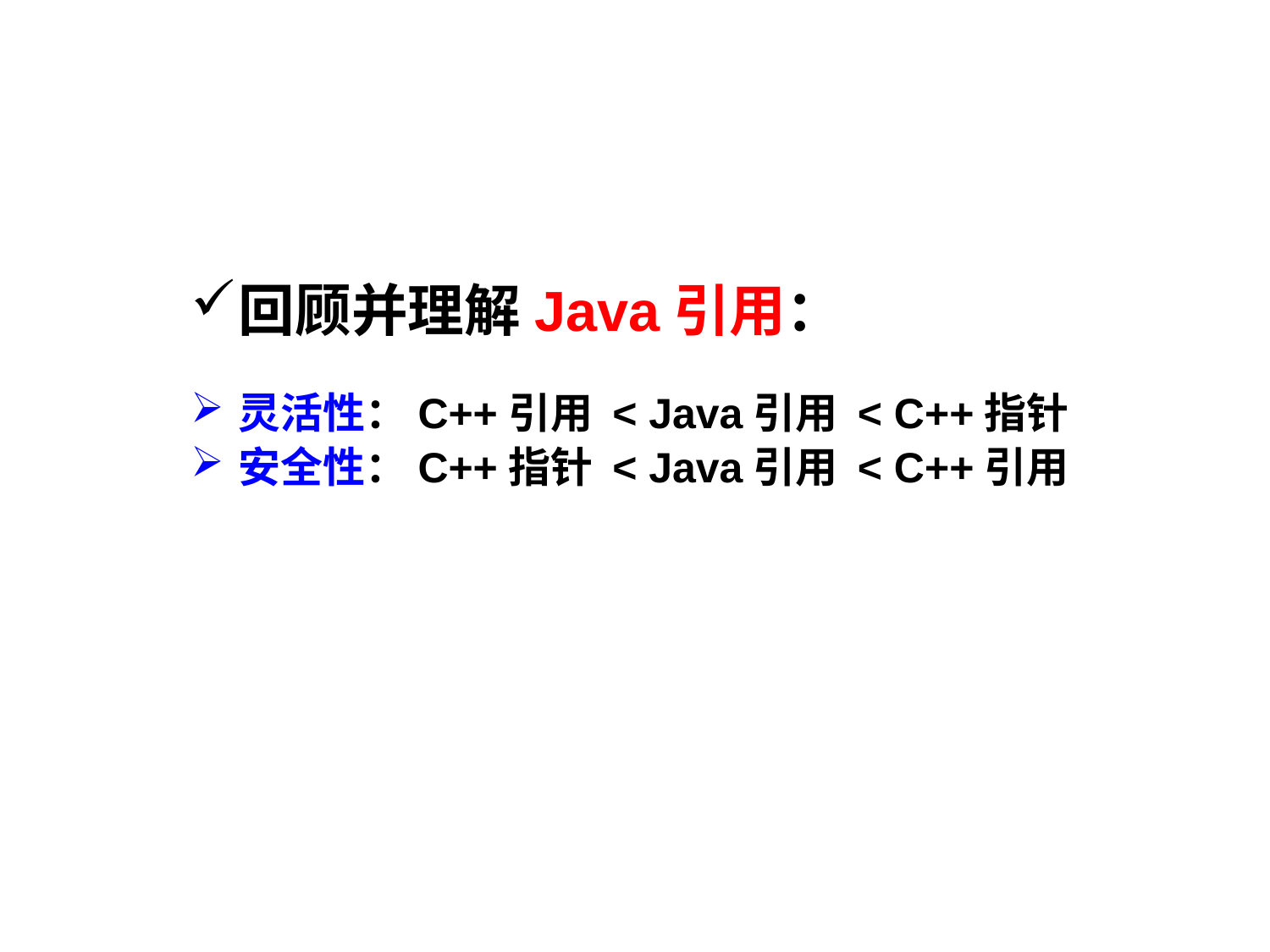

回顾并理解Java引用：

灵活性：C++引用 < Java引用 < C++指针
安全性：C++指针 < Java引用 < C++引用